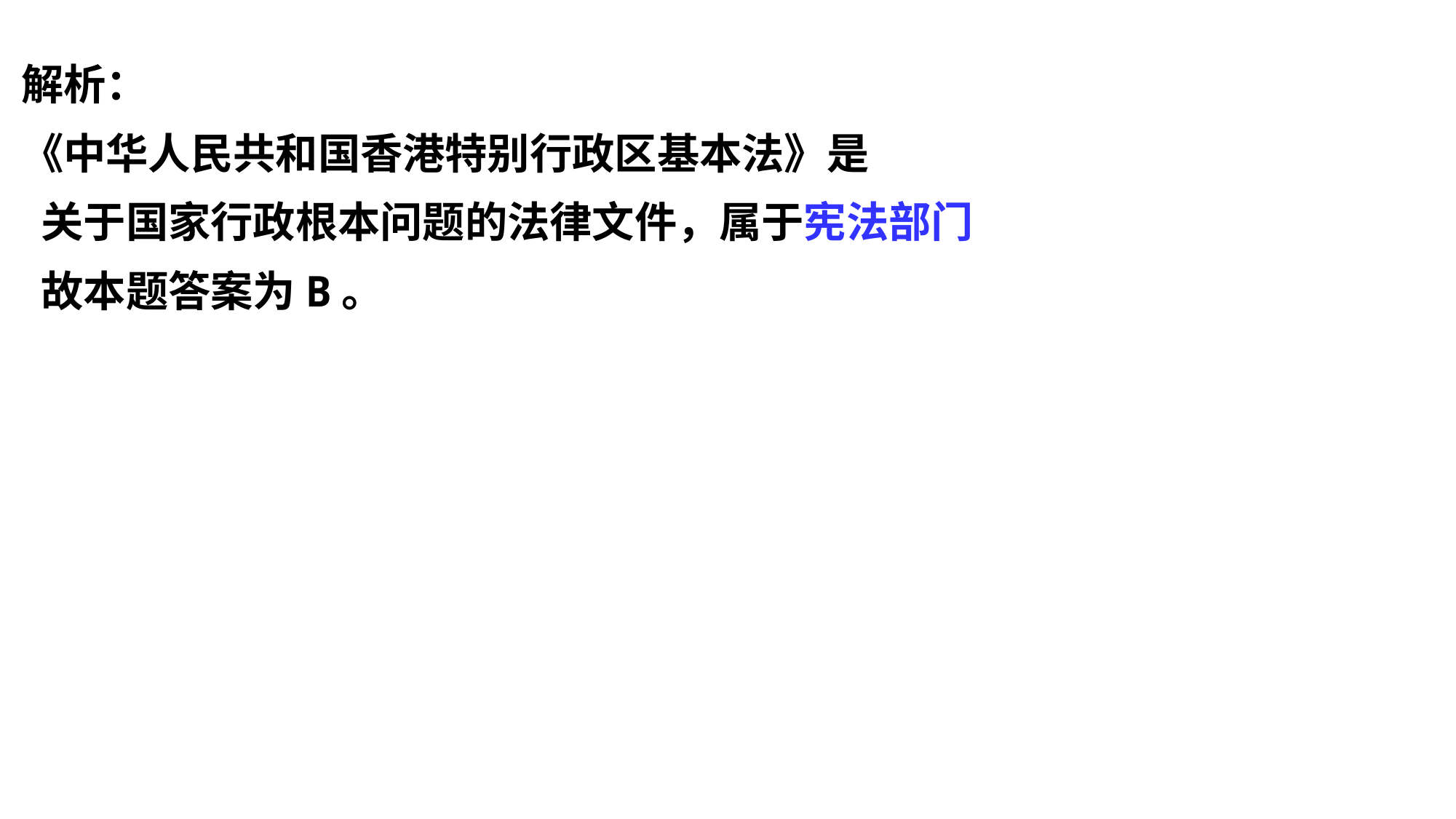

解析：
《中华人民共和国香港特别行政区基本法》是
 关于国家行政根本问题的法律文件，属于宪法部门
 故本题答案为B。